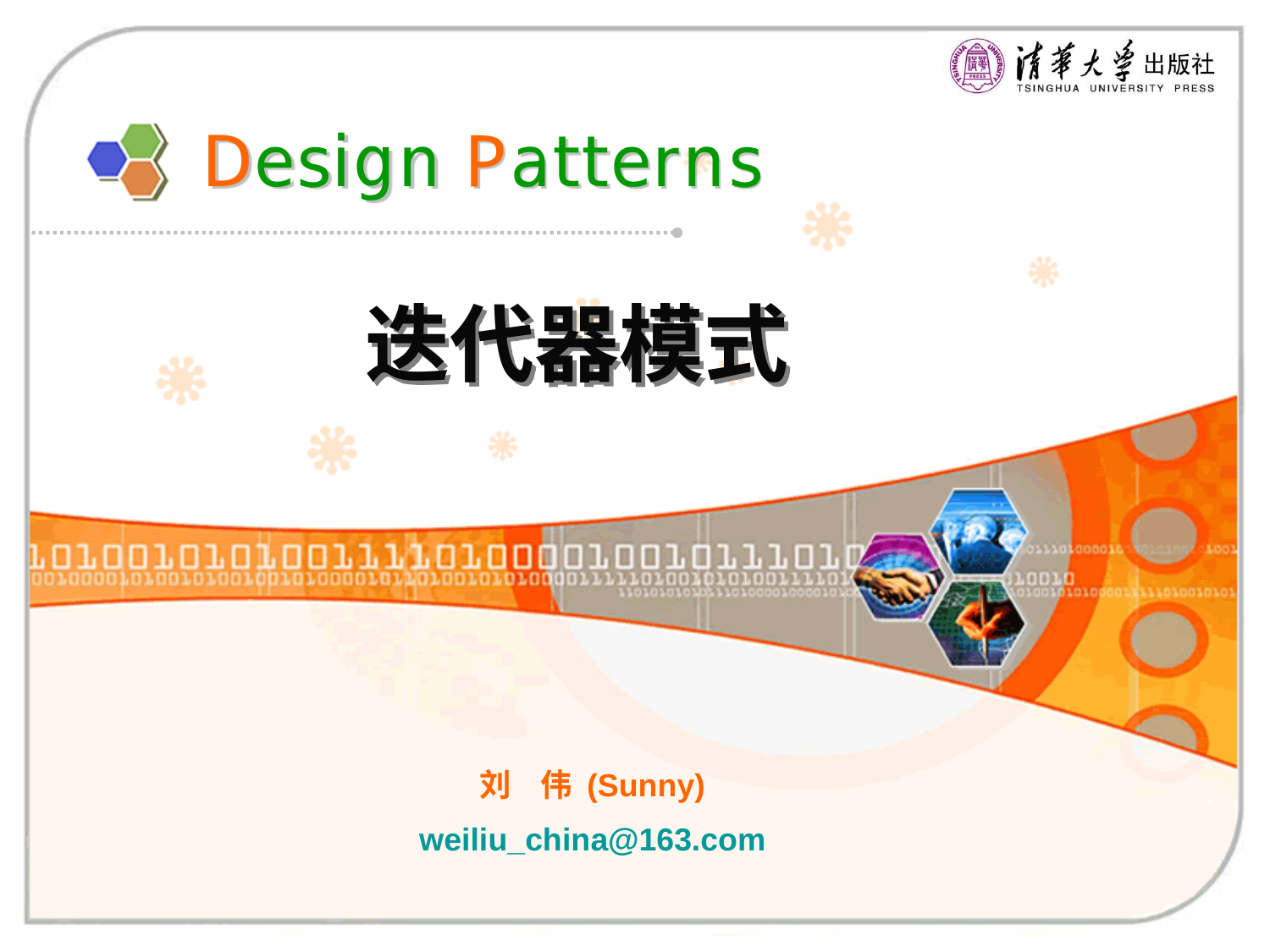

# Design Patterns
迭代器模式
刘    伟 (Sunny)
weiliu_china@163.com